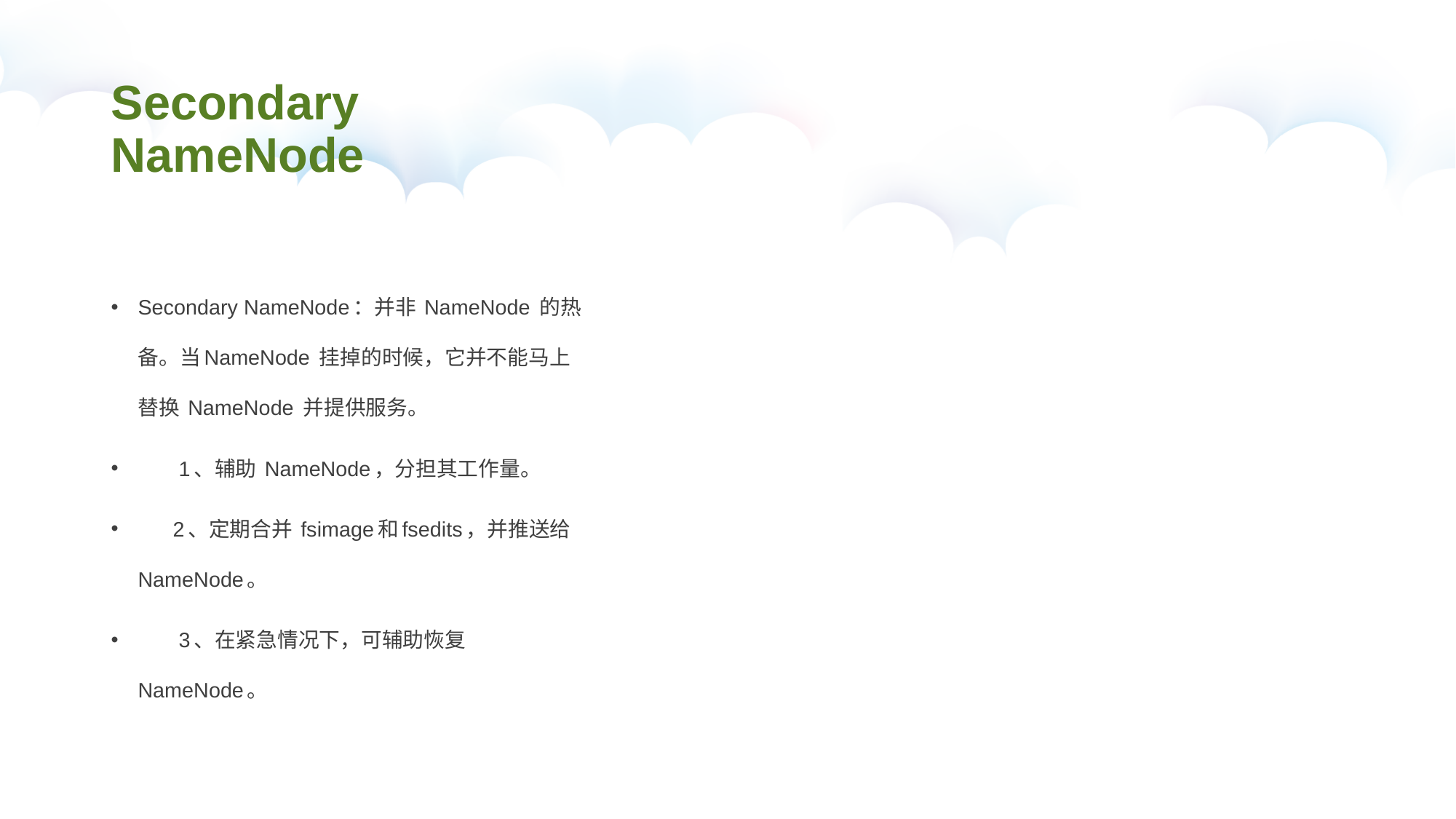

# Secondary NameNode
Secondary NameNode：并非 NameNode 的热备。当NameNode 挂掉的时候，它并不能马上替换 NameNode 并提供服务。
       1、辅助 NameNode，分担其工作量。
      2、定期合并 fsimage和fsedits，并推送给NameNode。
       3、在紧急情况下，可辅助恢复 NameNode。